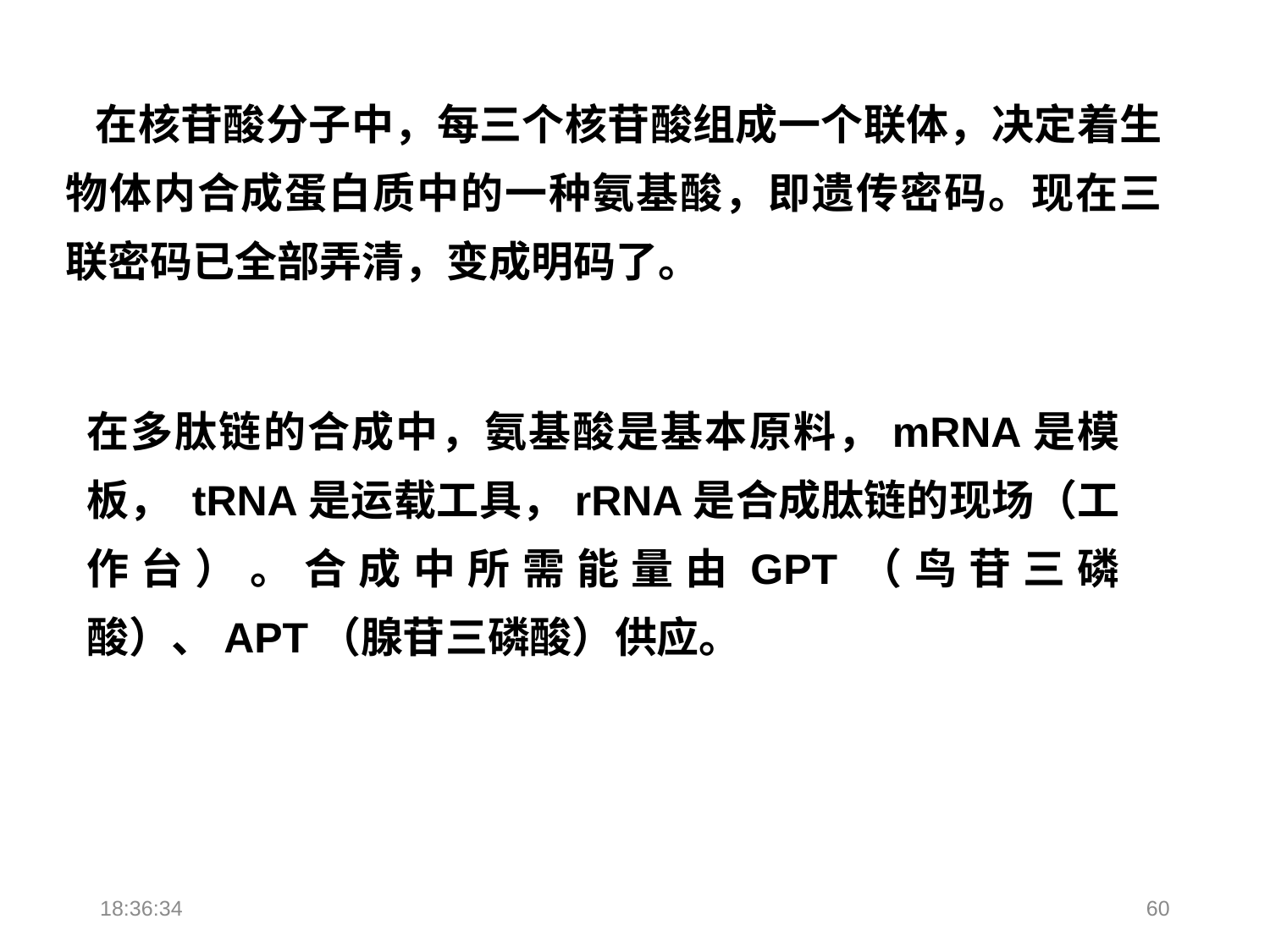

在核苷酸分子中，每三个核苷酸组成一个联体，决定着生物体内合成蛋白质中的一种氨基酸，即遗传密码。现在三联密码已全部弄清，变成明码了。
在多肽链的合成中，氨基酸是基本原料，mRNA是模板， tRNA是运载工具，rRNA是合成肽链的现场（工作台）。合成中所需能量由GPT（鸟苷三磷酸）、APT（腺苷三磷酸）供应。

18:36:34
60